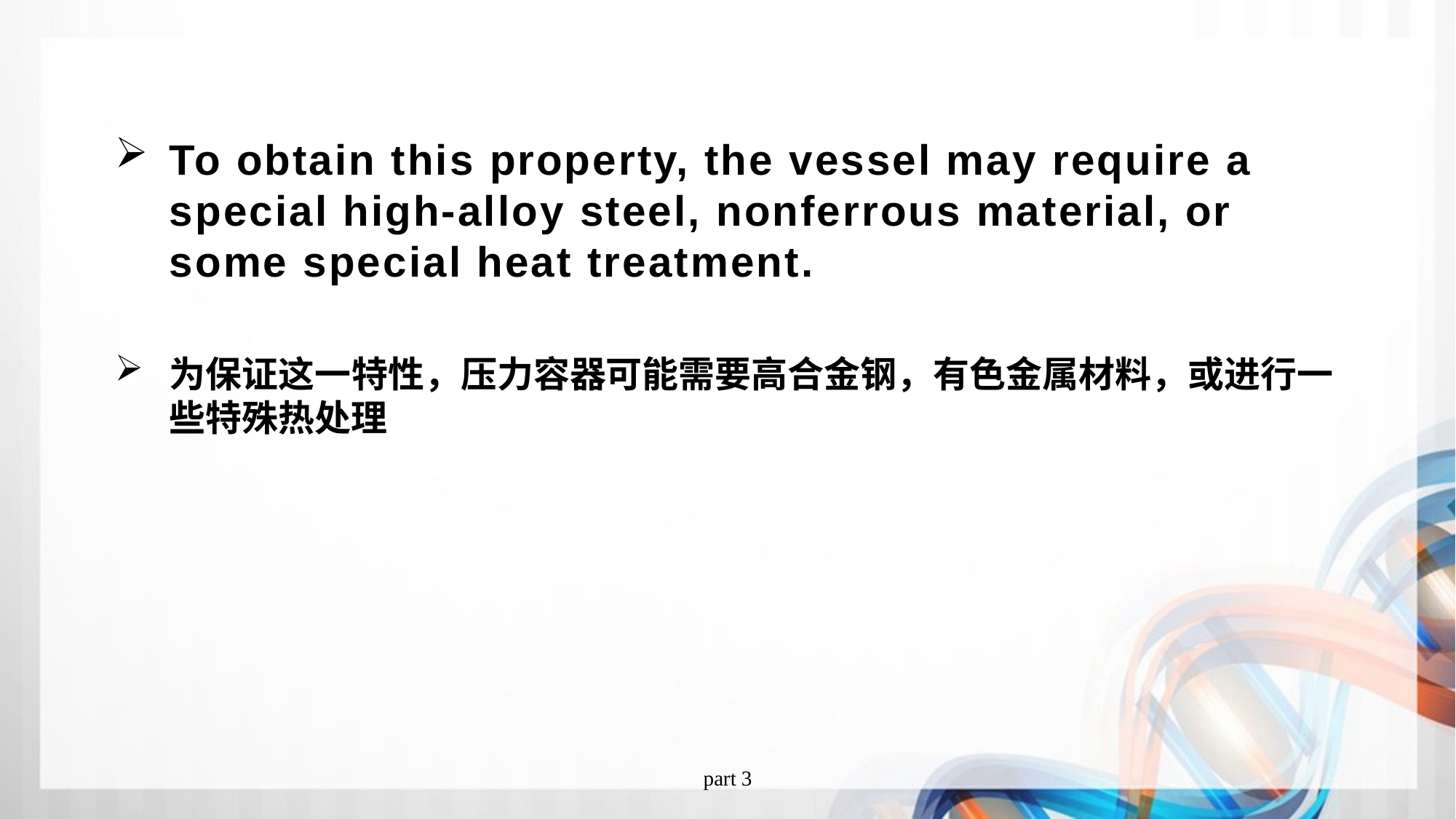

To obtain this property, the vessel may require a special high-alloy steel, nonferrous material, or some special heat treatment.

为保证这一特性，压力容器可能需要高合金钢，有色金属材料，或进行一些特殊热处理
part 3